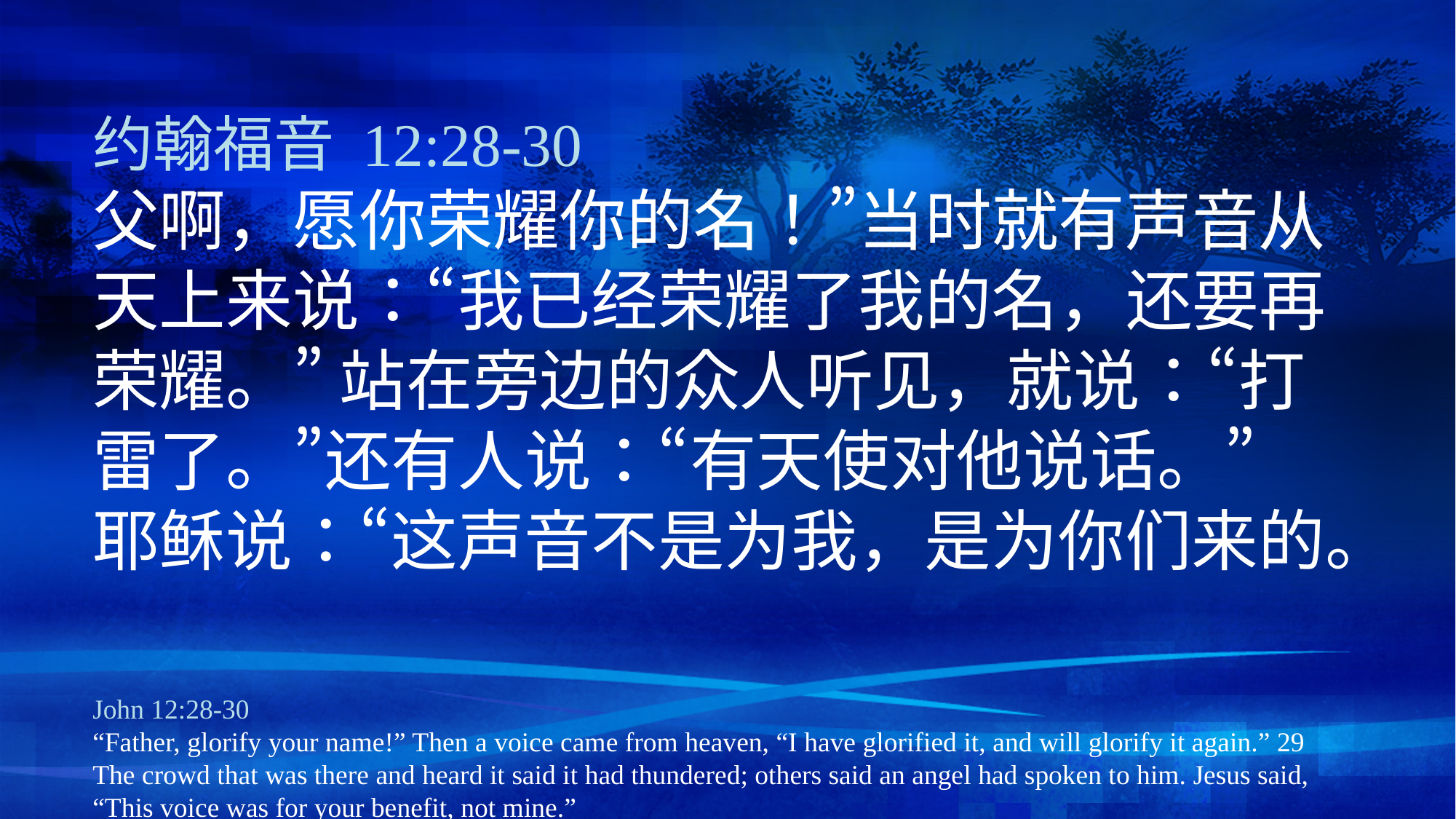

约翰福音 12:28-30
父啊，愿你荣耀你的名！”当时就有声音从天上来说：“我已经荣耀了我的名，还要再荣耀。” 站在旁边的众人听见，就说：“打雷了。”还有人说：“有天使对他说话。”
耶稣说：“这声音不是为我，是为你们来的。

John 12:28-30
“Father, glorify your name!” Then a voice came from heaven, “I have glorified it, and will glorify it again.” 29 The crowd that was there and heard it said it had thundered; others said an angel had spoken to him. Jesus said, “This voice was for your benefit, not mine.”